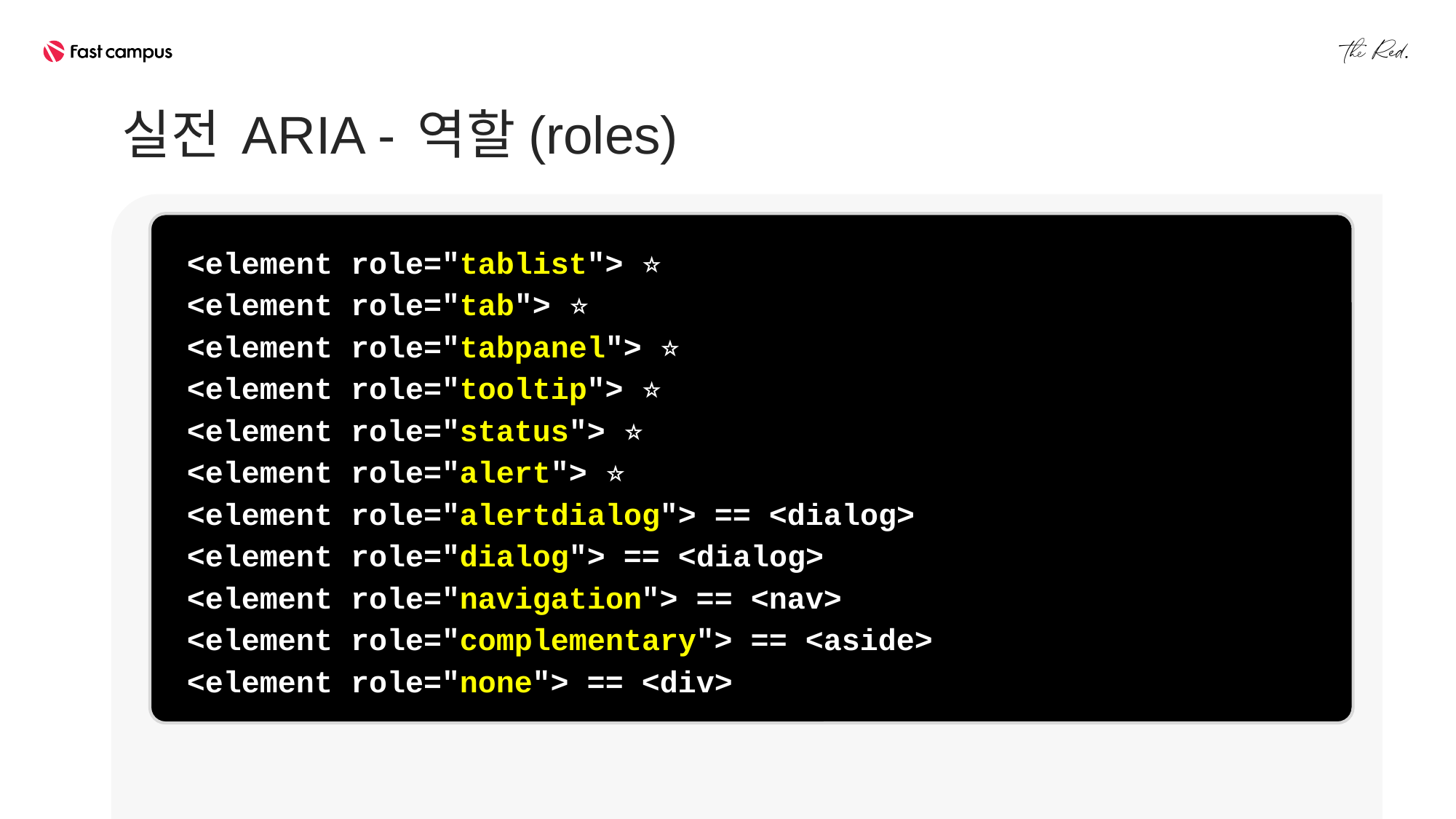

실전 ARIA - 역할(roles)
<element role="tablist"> ⭐
<element role="tab"> ⭐
<element role="tabpanel"> ⭐
<element role="tooltip"> ⭐
<element role="status"> ⭐
<element role="alert"> ⭐
<element role="alertdialog"> == <dialog>
<element role="dialog"> == <dialog>
<element role="navigation"> == <nav>
<element role="complementary"> == <aside>
<element role="none"> == <div>